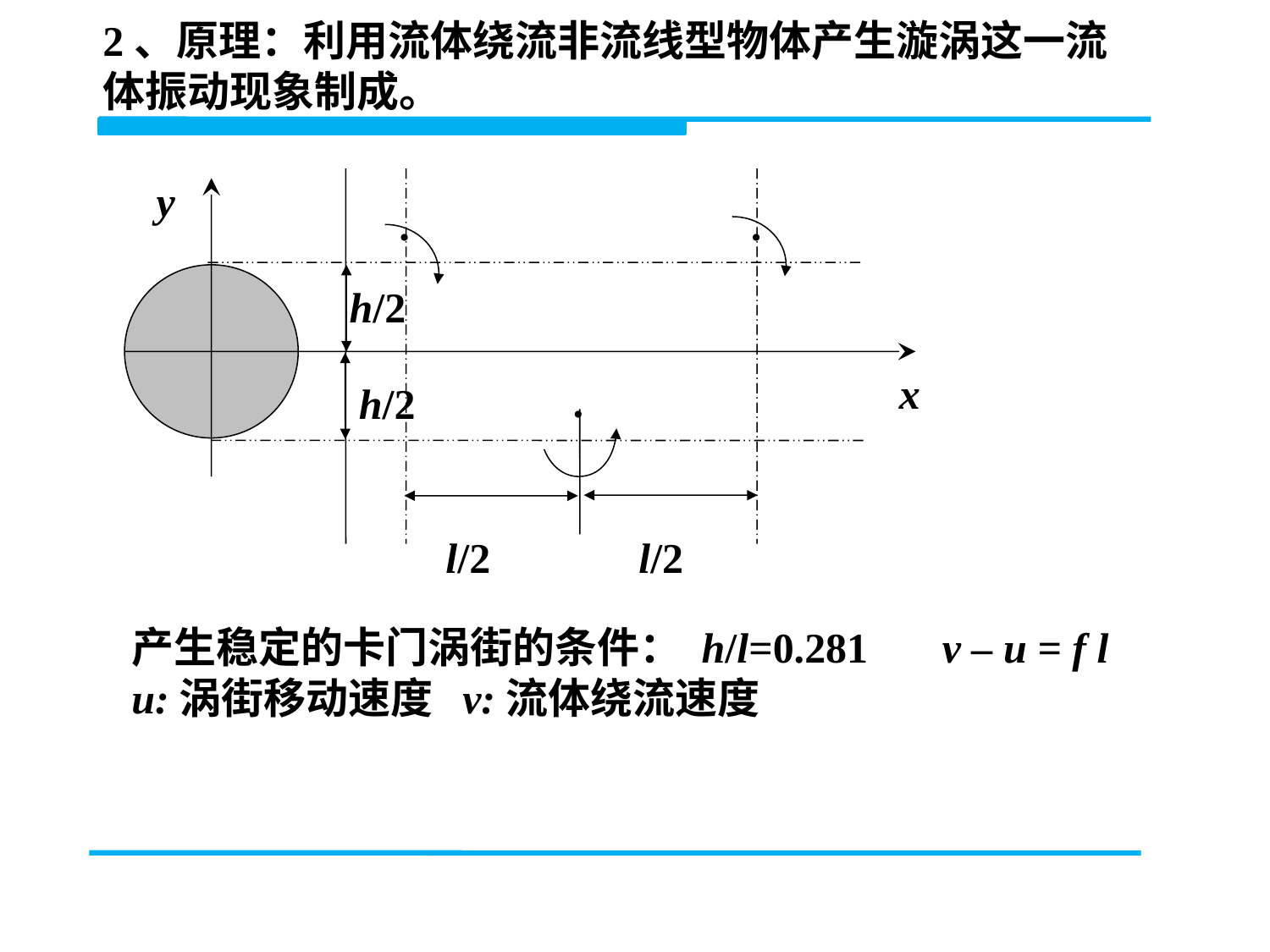

2、原理：利用流体绕流非流线型物体产生漩涡这一流体振动现象制成。
y

·
·

h/2

h/2
·

l/2
l/2
x
产生稳定的卡门涡街的条件： h/l=0.281       v – u = f l
u:涡街移动速度  v:流体绕流速度